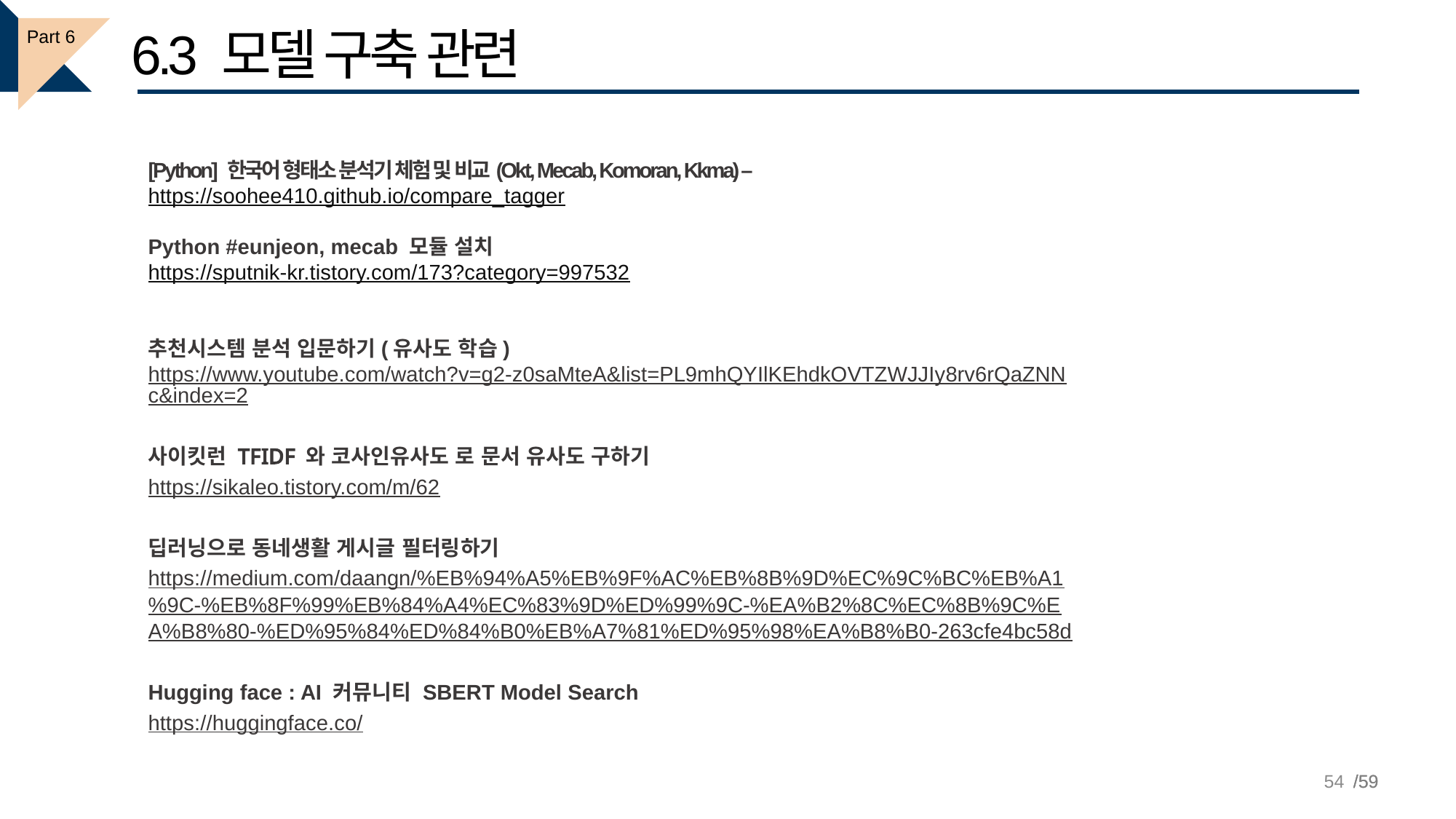

6.3 모델 구축 관련

Part 6
[Python] 한국어 형태소 분석기 체험 및 비교(Okt, Mecab, Komoran, Kkma) –
https://soohee410.github.io/compare_tagger

Python #eunjeon, mecab 모듈 설치
https://sputnik-kr.tistory.com/173?category=997532

추천시스템 분석 입문하기(유사도 학습)
https://www.youtube.com/watch?v=g2-z0saMteA&list=PL9mhQYIlKEhdkOVTZWJJIy8rv6rQaZNNc&index=2

사이킷런 TFIDF 와 코사인유사도 로 문서 유사도 구하기
https://sikaleo.tistory.com/m/62

딥러닝으로 동네생활 게시글 필터링하기
https://medium.com/daangn/%EB%94%A5%EB%9F%AC%EB%8B%9D%EC%9C%BC%EB%A1%9C-%EB%8F%99%EB%84%A4%EC%83%9D%ED%99%9C-%EA%B2%8C%EC%8B%9C%EA%B8%80-%ED%95%84%ED%84%B0%EB%A7%81%ED%95%98%EA%B8%B0-263cfe4bc58d

Hugging face : AI 커뮤니티 SBERT Model Search
https://huggingface.co/

54